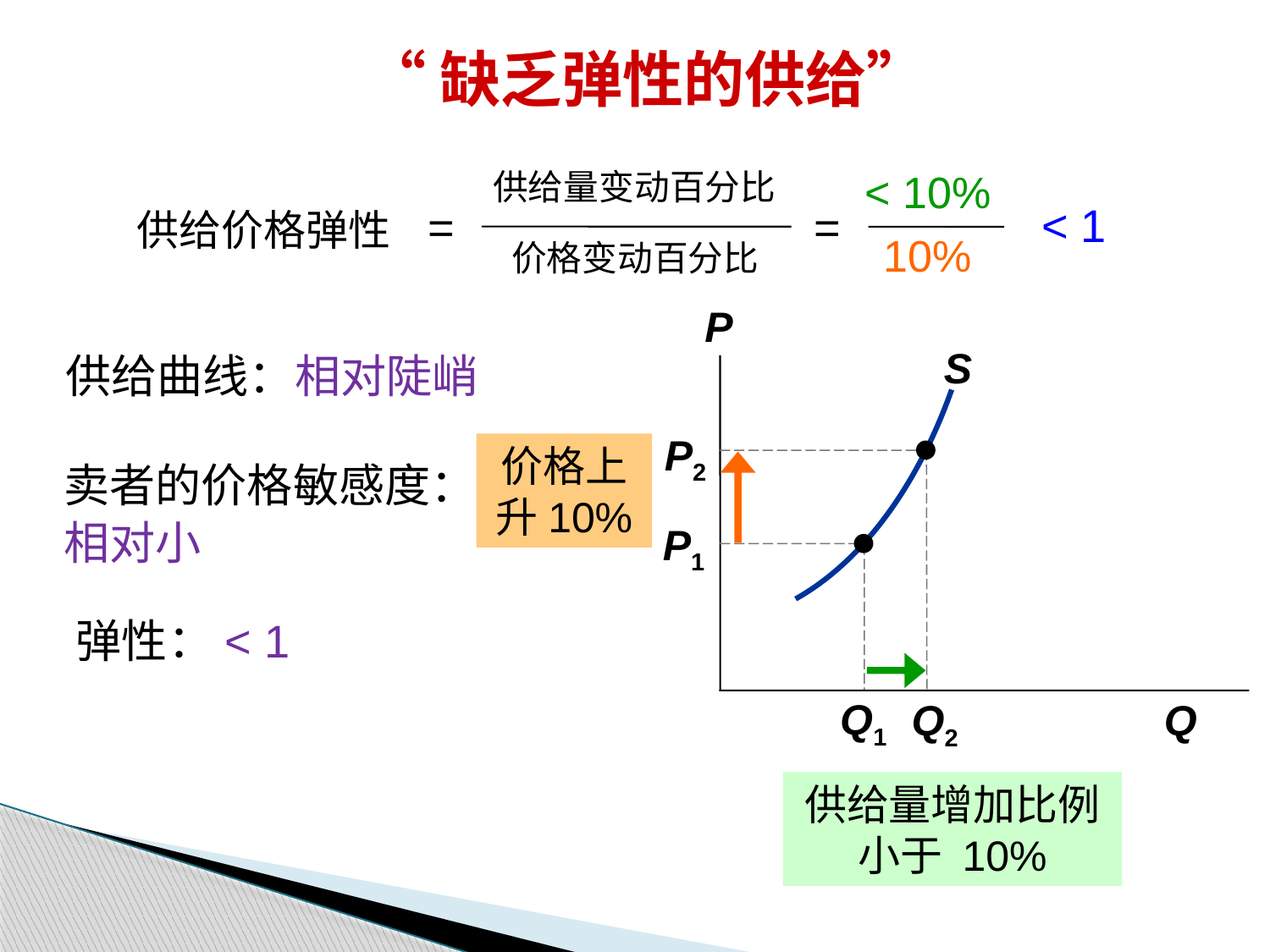

“缺乏弹性的供给”

S
供给量变动百分比
=
=
供给价格弹性

价格变动百分比
< 10%
< 1
10%
P

Q
供给曲线：相对陡峭

P2

价格上升10%
卖者的价格敏感度：相对小

Q2

P1

弹性：< 1

Q1
供给量增加比例小于 10%